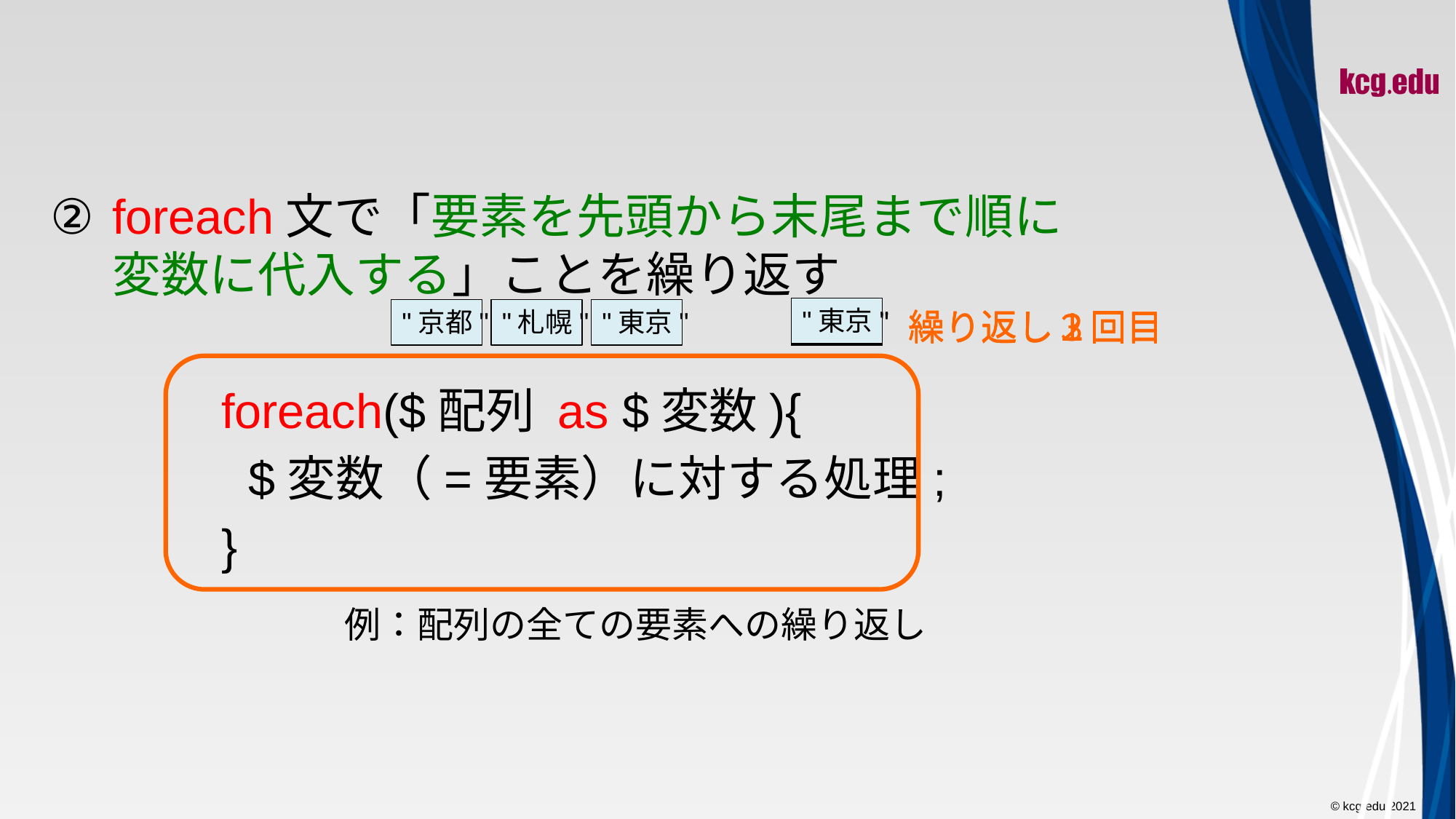

#
foreach文で「要素を先頭から末尾まで順に
変数に代入する」ことを繰り返す

		foreach($配列 as $変数){
		  $変数（=要素）に対する処理;
		}
"東京"
繰り返し３回目
繰り返し１回目
"京都"
"京都"
"札幌"
"東京"
"札幌"
繰り返し２回目

例：配列の全ての要素への繰り返し